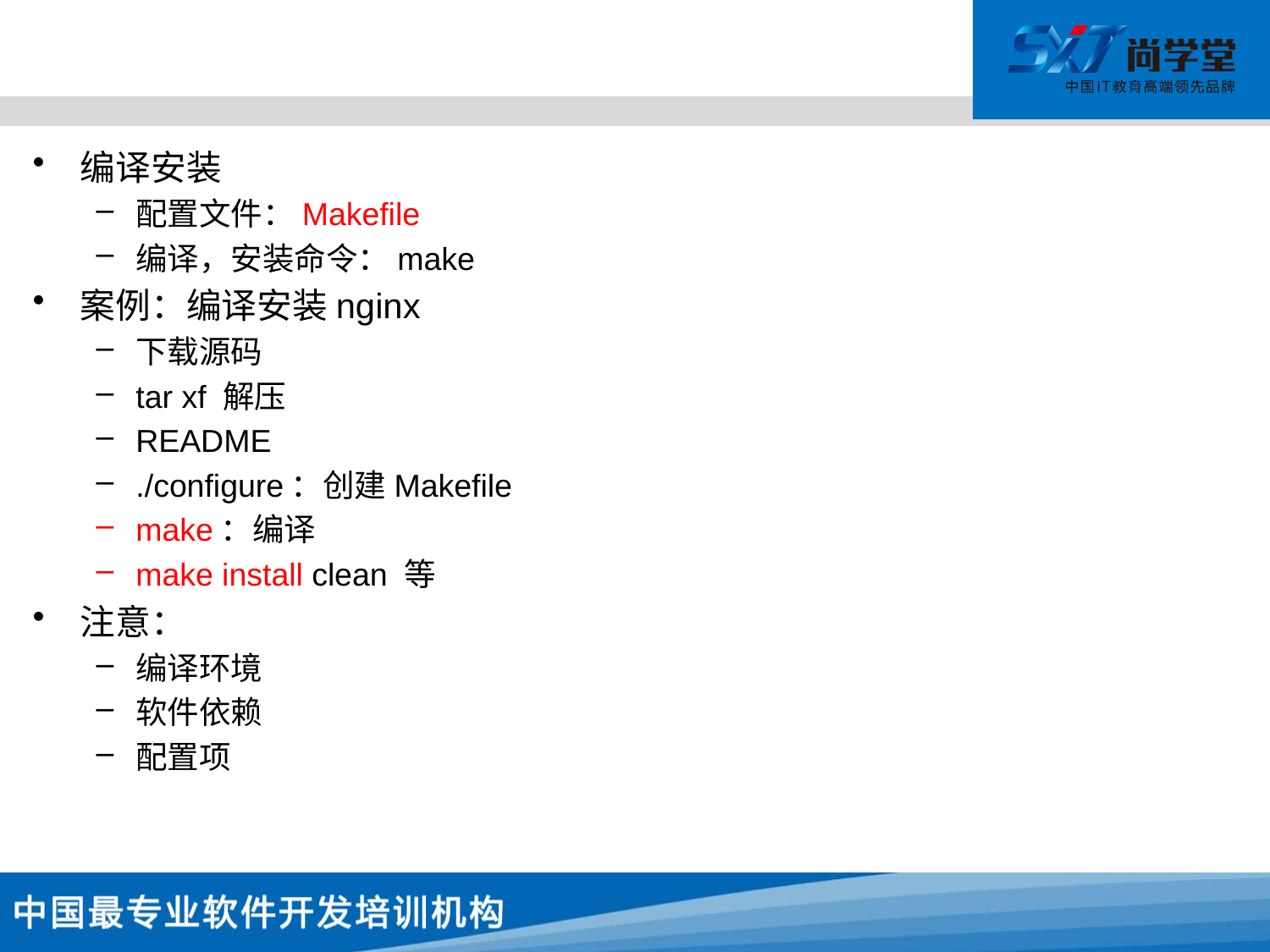

#
编译安装
配置文件：Makefile
编译，安装命令：make
案例：编译安装nginx
下载源码
tar xf 解压
README
./configure：创建Makefile
make：编译
make install clean 等
注意：
编译环境
软件依赖
配置项